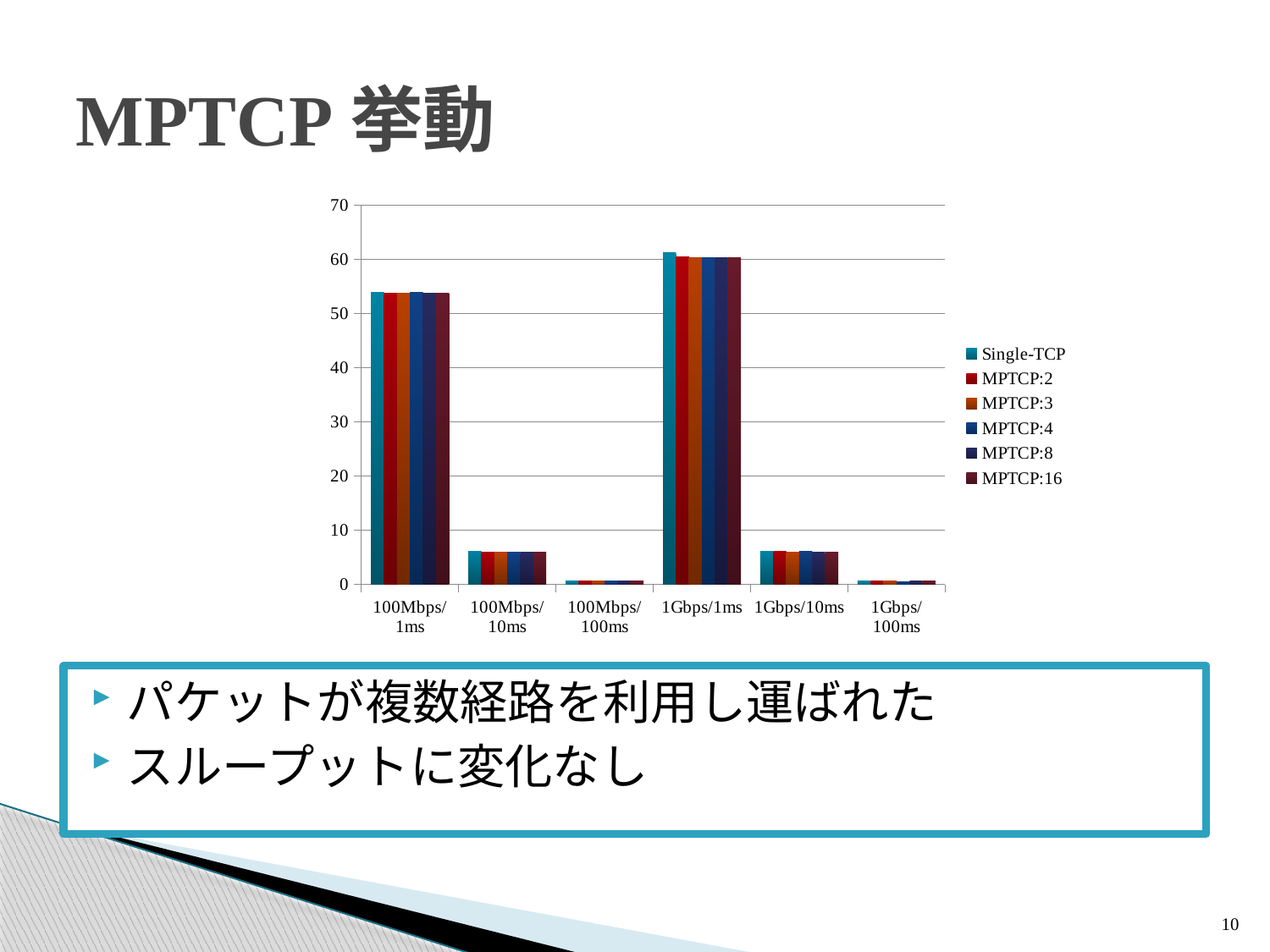

# MPTCP挙動

### Chart

| Category | Single-TCP | MPTCP:2 | MPTCP:3 | MPTCP:4 | MPTCP:8 | MPTCP:16 |
|---|---|---|---|---|---|---|
| 100Mbps/1ms | 53.9 | 53.8 | 53.8 | 53.9 | 53.8 | 53.8 |
| 100Mbps/10ms | 6.109999999999999 | 6.0 | 6.0 | 5.98 | 5.89 | 5.89 |
| 100Mbps/100ms | 0.601 | 0.601 | 0.601 | 0.601 | 0.572 | 0.572 |
| 1Gbps/1ms | 61.2 | 60.4 | 60.3 | 60.3 | 60.3 | 60.3 |
| 1Gbps/10ms | 6.119999999999997 | 6.119999999999997 | 6.0 | 6.05 | 5.98 | 5.98 |
| 1Gbps/100ms | 0.602 | 0.602 | 0.602 | 0.527 | 0.602 | 0.602 |
パケットが複数経路を利用し運ばれた
スループットに変化なし
10